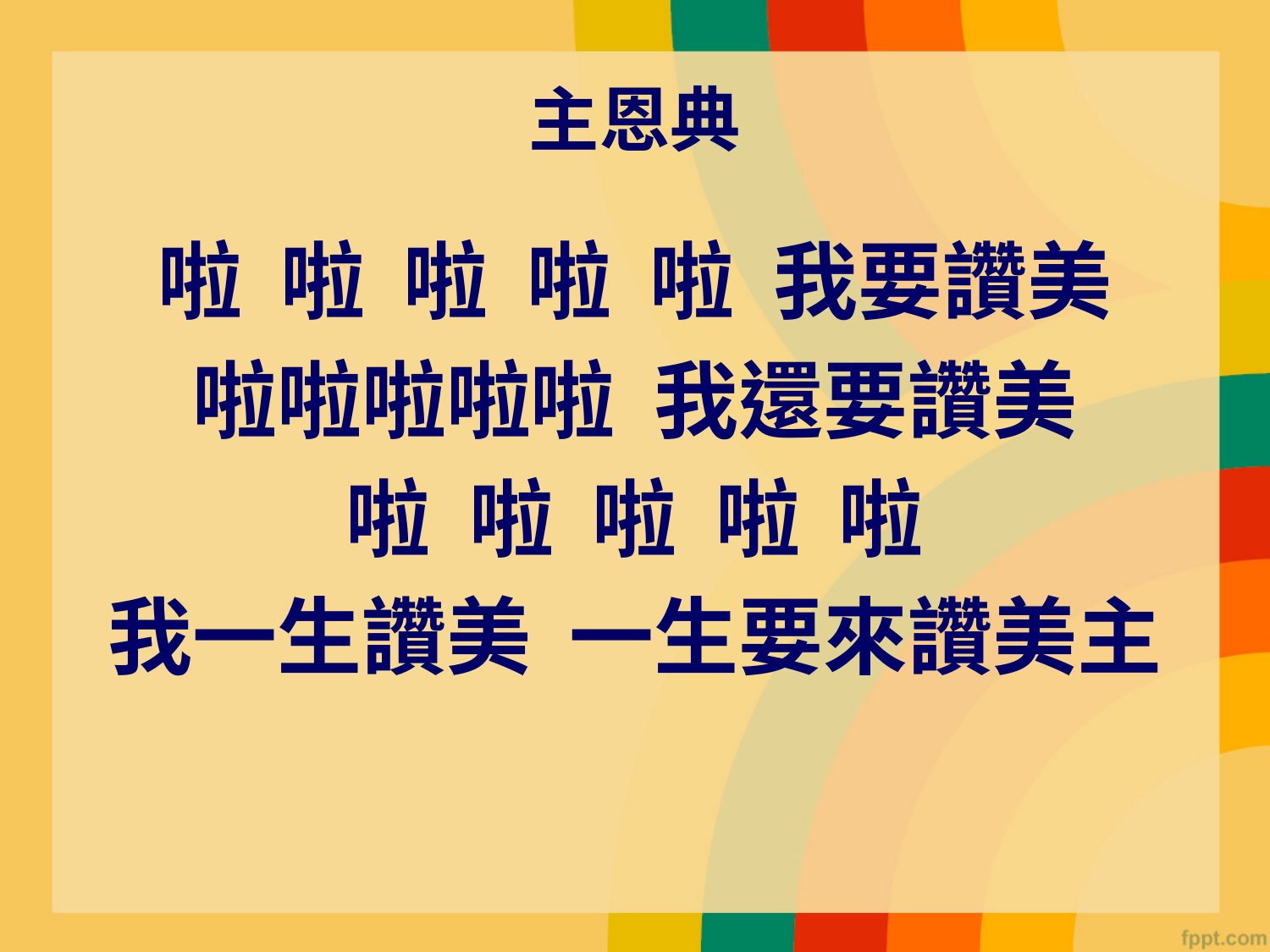

# 主恩典
啦  啦  啦  啦  啦  我要讚美
啦啦啦啦啦  我還要讚美
啦  啦  啦  啦  啦
我一生讚美  一生要來讚美主